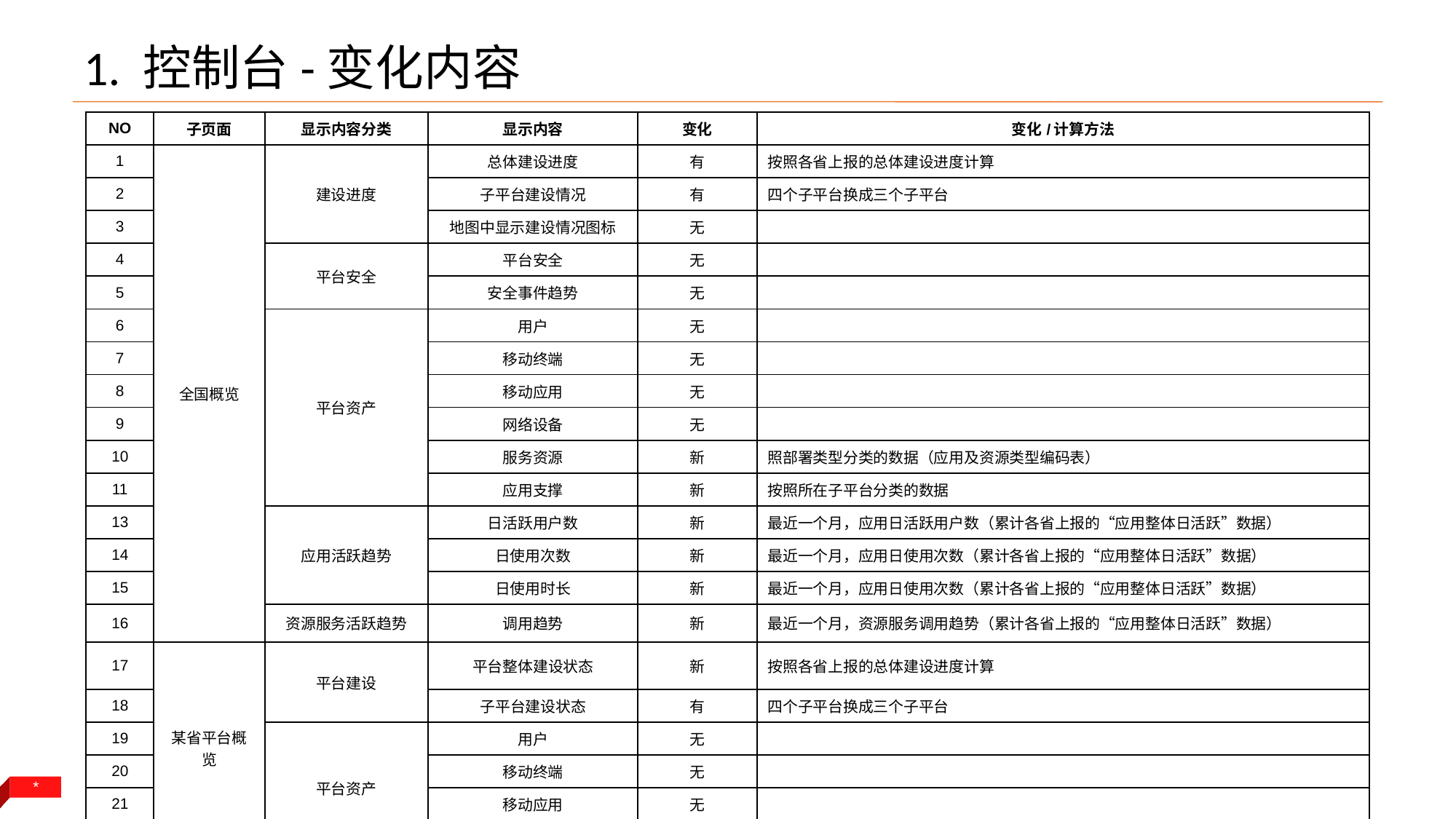

# 1. 控制台-变化内容

| NO | 子页面 | 显示内容分类 | 显示内容 | 变化 | 变化/计算方法 |
| --- | --- | --- | --- | --- | --- |
| 1 | 全国概览 | 建设进度 | 总体建设进度 | 有 | 按照各省上报的总体建设进度计算 |
| 2 |  |  | 子平台建设情况 | 有 | 四个子平台换成三个子平台 |
| 3 |  |  | 地图中显示建设情况图标 | 无 |  |
| 4 |  | 平台安全 | 平台安全 | 无 |  |
| 5 |  |  | 安全事件趋势 | 无 |  |
| 6 |  | 平台资产 | 用户 | 无 |  |
| 7 |  |  | 移动终端 | 无 |  |
| 8 |  |  | 移动应用 | 无 |  |
| 9 |  |  | 网络设备 | 无 |  |
| 10 |  |  | 服务资源 | 新 | 照部署类型分类的数据（应用及资源类型编码表） |
| 11 |  |  | 应用支撑 | 新 | 按照所在子平台分类的数据 |
| 13 |  | 应用活跃趋势 | 日活跃用户数 | 新 | 最近一个月，应用日活跃用户数（累计各省上报的“应用整体日活跃”数据） |
| 14 |  |  | 日使用次数 | 新 | 最近一个月，应用日使用次数（累计各省上报的“应用整体日活跃”数据） |
| 15 |  |  | 日使用时长 | 新 | 最近一个月，应用日使用次数（累计各省上报的“应用整体日活跃”数据） |
| 16 |  | 资源服务活跃趋势 | 调用趋势 | 新 | 最近一个月，资源服务调用趋势（累计各省上报的“应用整体日活跃”数据） |
| 17 | 某省平台概览 | 平台建设 | 平台整体建设状态 | 新 | 按照各省上报的总体建设进度计算 |
| 18 |  |  | 子平台建设状态 | 有 | 四个子平台换成三个子平台 |
| 19 |  | 平台资产 | 用户 | 无 |  |
| 20 |  |  | 移动终端 | 无 |  |
| 21 |  |  | 移动应用 | 无 |  |
| 22 |  |  | 网络设备 | 无 |  |
*